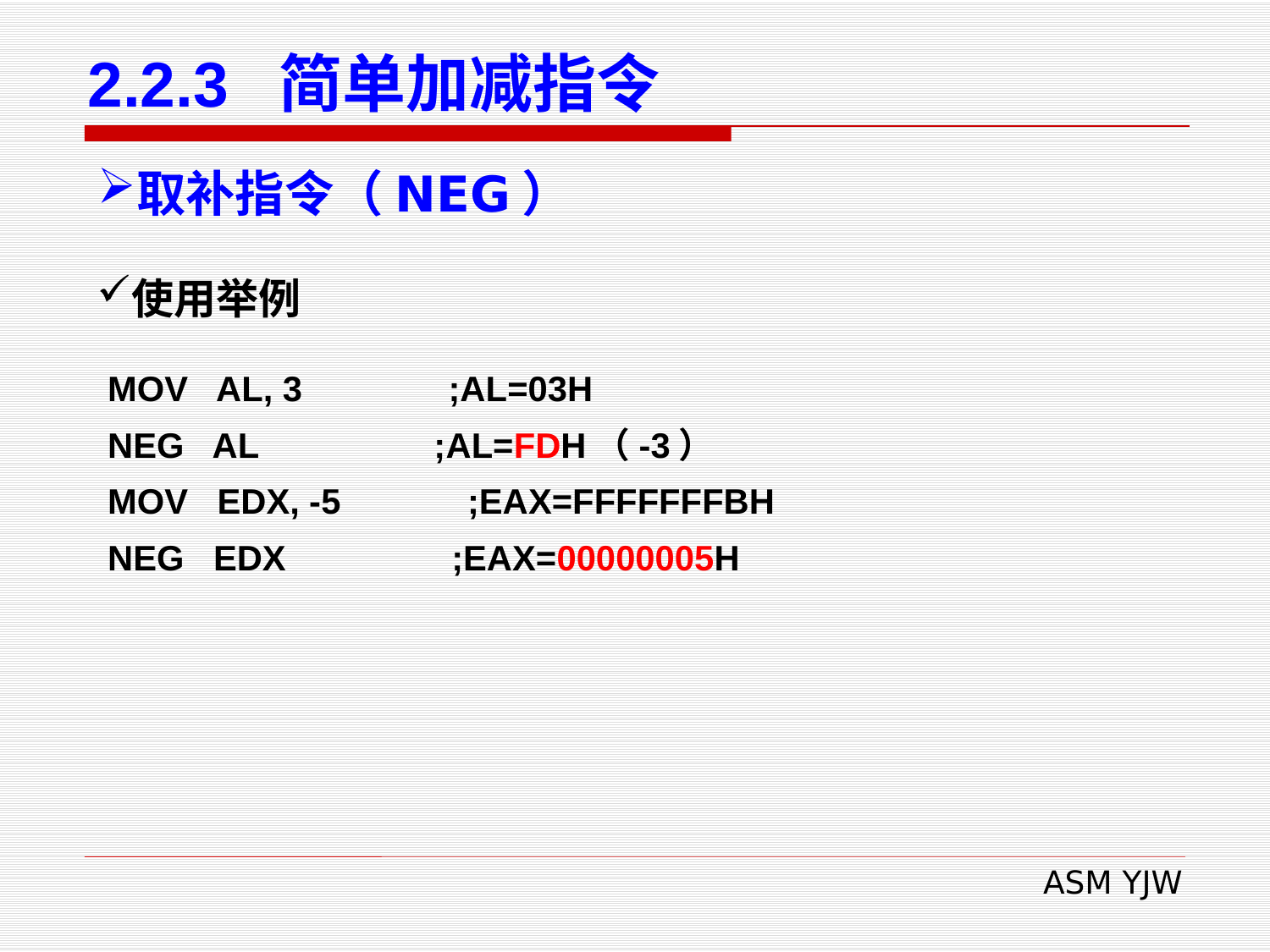

# 2.2.3  简单加减指令
取补指令（NEG）
使用举例
MOV   AL, 3               ;AL=03H
NEG   AL                  ;AL=FDH（-3）
MOV   EDX, -5             ;EAX=FFFFFFFBH
NEG   EDX                 ;EAX=00000005H